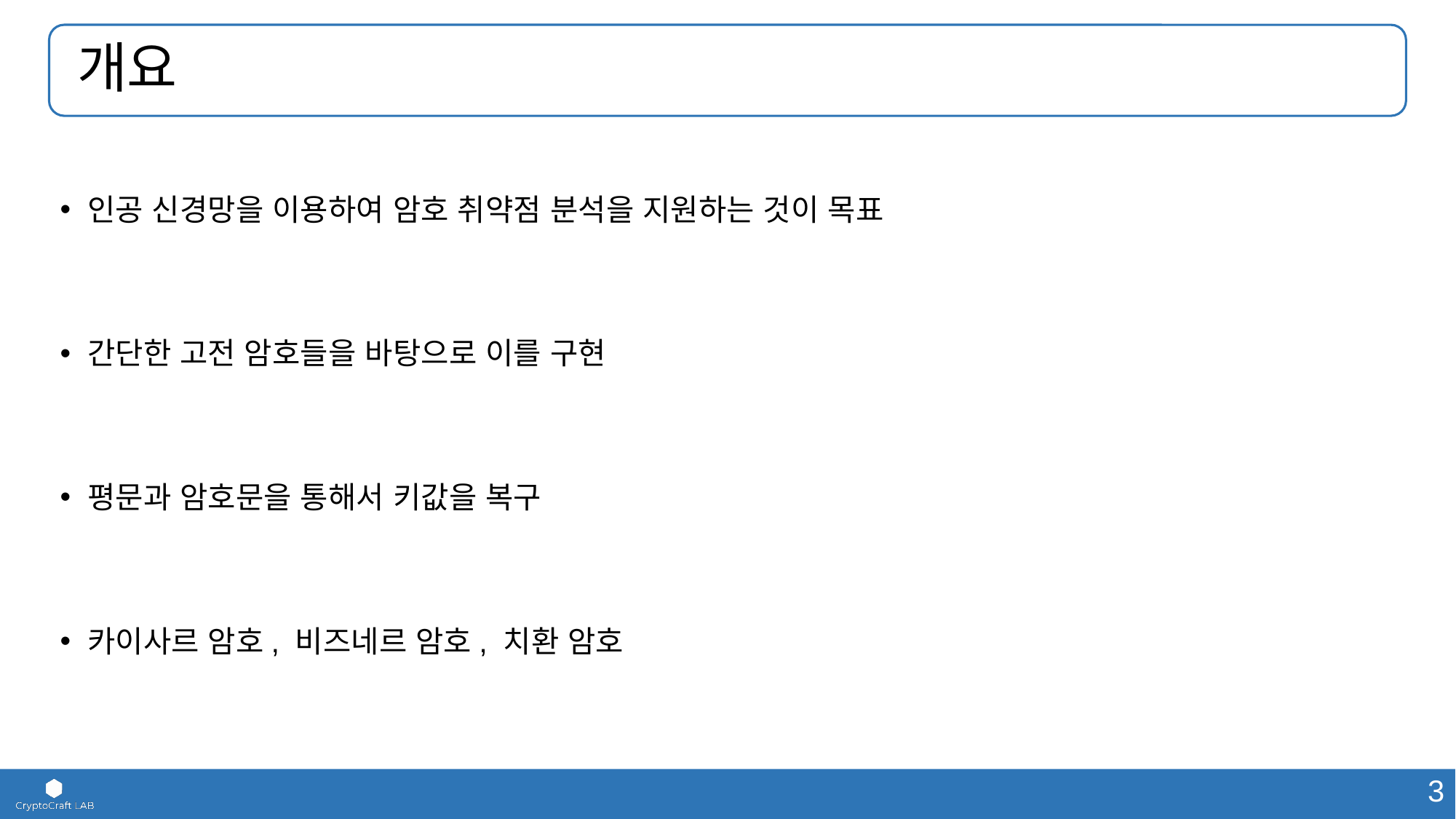

# 개요

인공 신경망을 이용하여 암호 취약점 분석을 지원하는 것이 목표

간단한 고전 암호들을 바탕으로 이를 구현

평문과 암호문을 통해서 키값을 복구

카이사르 암호, 비즈네르 암호, 치환 암호